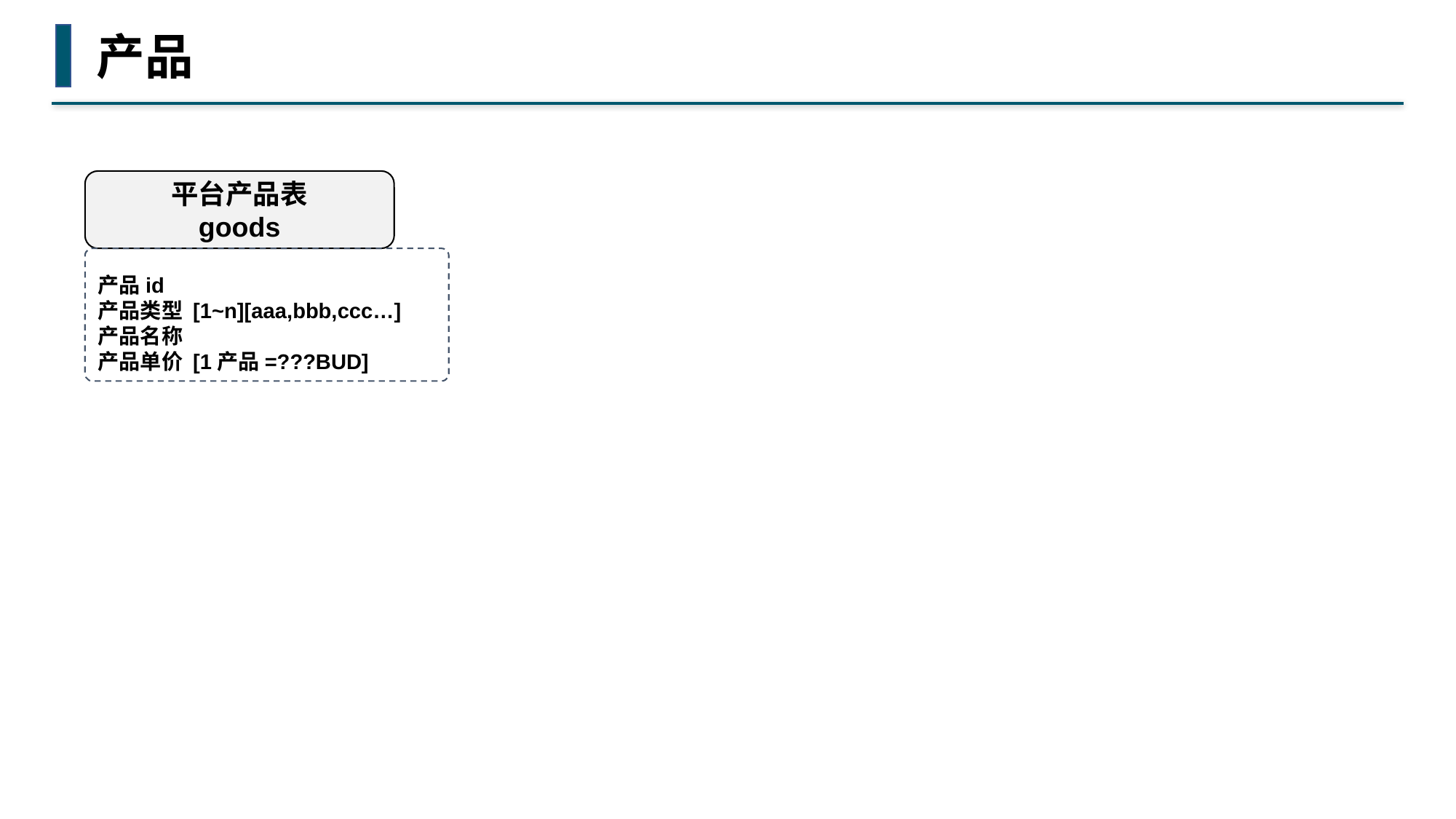

产品

平台产品表
goods
产品id
产品类型 [1~n][aaa,bbb,ccc…]
产品名称
产品单价 [1产品=???BUD]